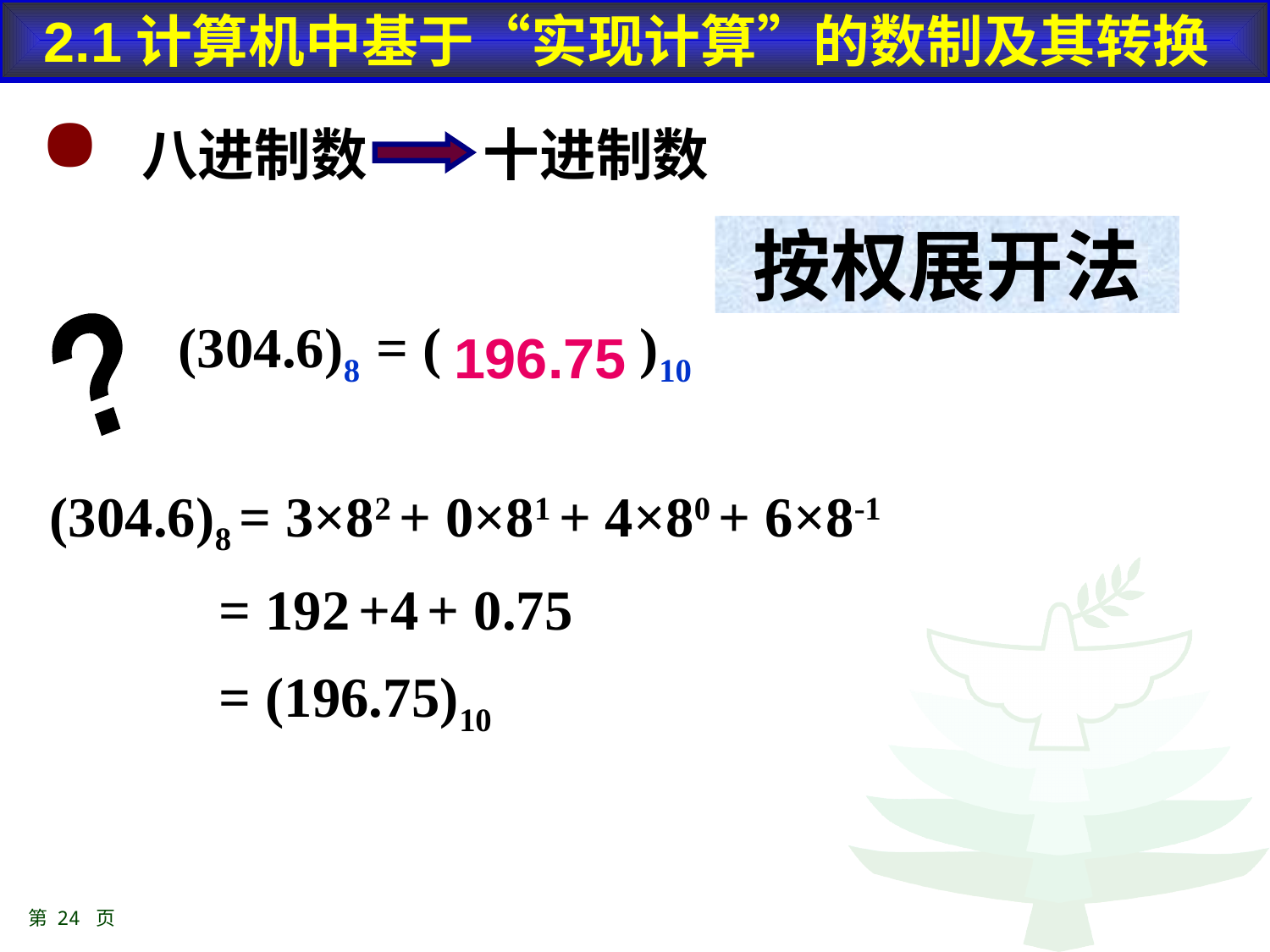

2.1计算机中基于“实现计算”的数制及其转换
  八进制数         十进制数

按权展开法
(304.6)8  = (              )10
?
196.75
(304.6)8 = 3×82 + 0×81 + 4×80 + 6×8-1
	   = 192 +4 + 0.75
	   = (196.75)10